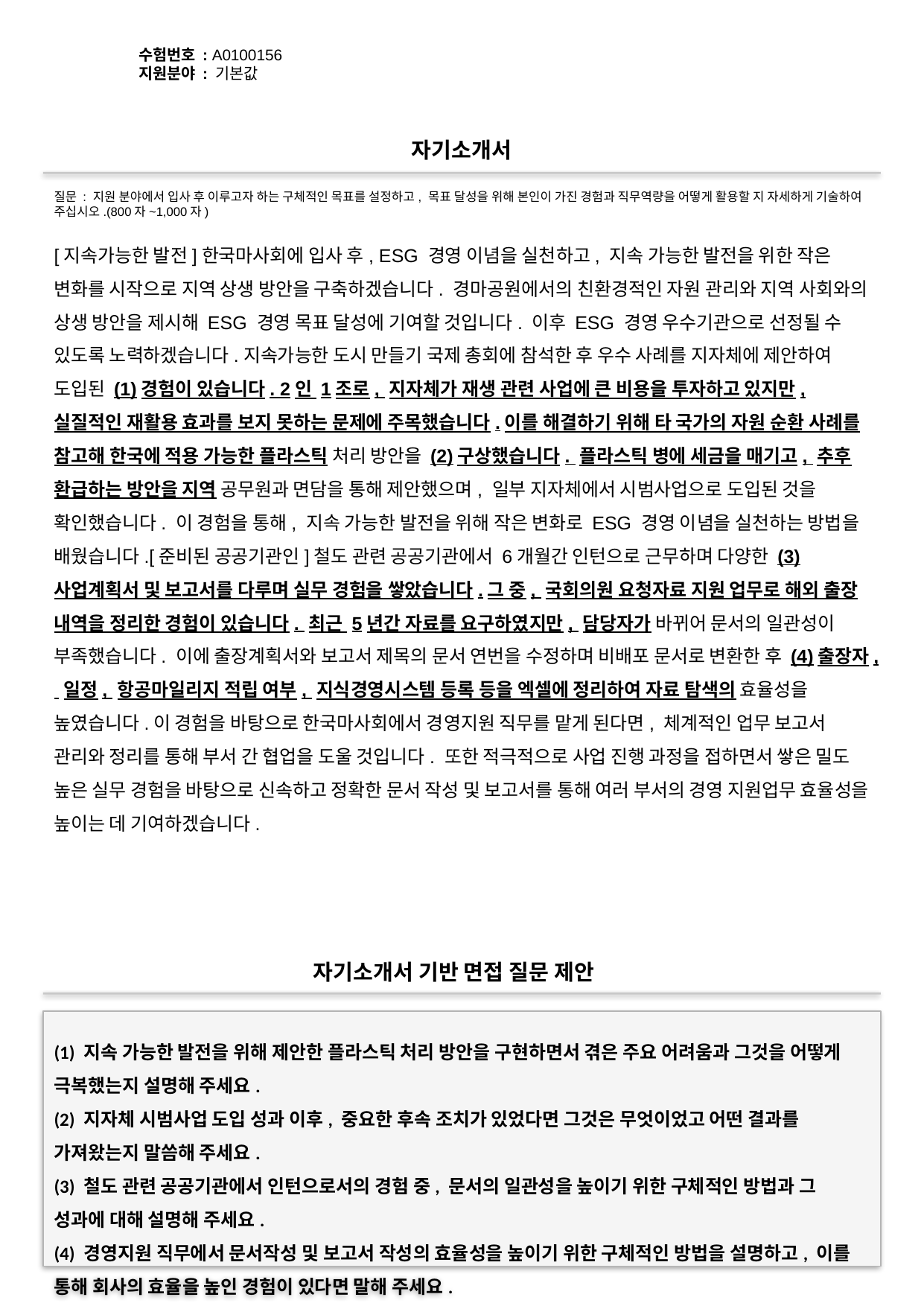

수험번호 : A0100156
지원분야 : 기본값
#

자기소개서

질문 : 지원 분야에서 입사 후 이루고자 하는 구체적인 목표를 설정하고, 목표 달성을 위해 본인이 가진 경험과 직무역량을 어떻게 활용할 지 자세하게 기술하여 주십시오.(800자~1,000자)

[지속가능한 발전]한국마사회에 입사 후, ESG 경영 이념을 실천하고, 지속 가능한 발전을 위한 작은 변화를 시작으로 지역 상생 방안을 구축하겠습니다. 경마공원에서의 친환경적인 자원 관리와 지역 사회와의 상생 방안을 제시해 ESG 경영 목표 달성에 기여할 것입니다. 이후 ESG 경영 우수기관으로 선정될 수 있도록 노력하겠습니다.지속가능한 도시 만들기 국제 총회에 참석한 후 우수 사례를 지자체에 제안하여 도입된 (1)경험이 있습니다. 2인 1조로, 지자체가 재생 관련 사업에 큰 비용을 투자하고 있지만, 실질적인 재활용 효과를 보지 못하는 문제에 주목했습니다.이를 해결하기 위해 타 국가의 자원 순환 사례를 참고해 한국에 적용 가능한 플라스틱 처리 방안을 (2)구상했습니다. 플라스틱 병에 세금을 매기고, 추후 환급하는 방안을 지역 공무원과 면담을 통해 제안했으며, 일부 지자체에서 시범사업으로 도입된 것을 확인했습니다. 이 경험을 통해, 지속 가능한 발전을 위해 작은 변화로 ESG 경영 이념을 실천하는 방법을 배웠습니다.[준비된 공공기관인]철도 관련 공공기관에서 6개월간 인턴으로 근무하며 다양한 (3)사업계획서 및 보고서를 다루며 실무 경험을 쌓았습니다.그 중, 국회의원 요청자료 지원 업무로 해외 출장 내역을 정리한 경험이 있습니다. 최근 5년간 자료를 요구하였지만, 담당자가 바뀌어 문서의 일관성이 부족했습니다. 이에 출장계획서와 보고서 제목의 문서 연번을 수정하며 비배포 문서로 변환한 후 (4)출장자, 일정, 항공마일리지 적립 여부, 지식경영시스템 등록 등을 엑셀에 정리하여 자료 탐색의 효율성을 높였습니다.이 경험을 바탕으로 한국마사회에서 경영지원 직무를 맡게 된다면, 체계적인 업무 보고서 관리와 정리를 통해 부서 간 협업을 도울 것입니다. 또한 적극적으로 사업 진행 과정을 접하면서 쌓은 밀도 높은 실무 경험을 바탕으로 신속하고 정확한 문서 작성 및 보고서를 통해 여러 부서의 경영 지원업무 효율성을 높이는 데 기여하겠습니다.

자기소개서 기반 면접 질문 제안

(1) 지속 가능한 발전을 위해 제안한 플라스틱 처리 방안을 구현하면서 겪은 주요 어려움과 그것을 어떻게 극복했는지 설명해 주세요.
(2) 지자체 시범사업 도입 성과 이후, 중요한 후속 조치가 있었다면 그것은 무엇이었고 어떤 결과를 가져왔는지 말씀해 주세요.
(3) 철도 관련 공공기관에서 인턴으로서의 경험 중, 문서의 일관성을 높이기 위한 구체적인 방법과 그 성과에 대해 설명해 주세요.
(4) 경영지원 직무에서 문서작성 및 보고서 작성의 효율성을 높이기 위한 구체적인 방법을 설명하고, 이를 통해 회사의 효율을 높인 경험이 있다면 말해 주세요.